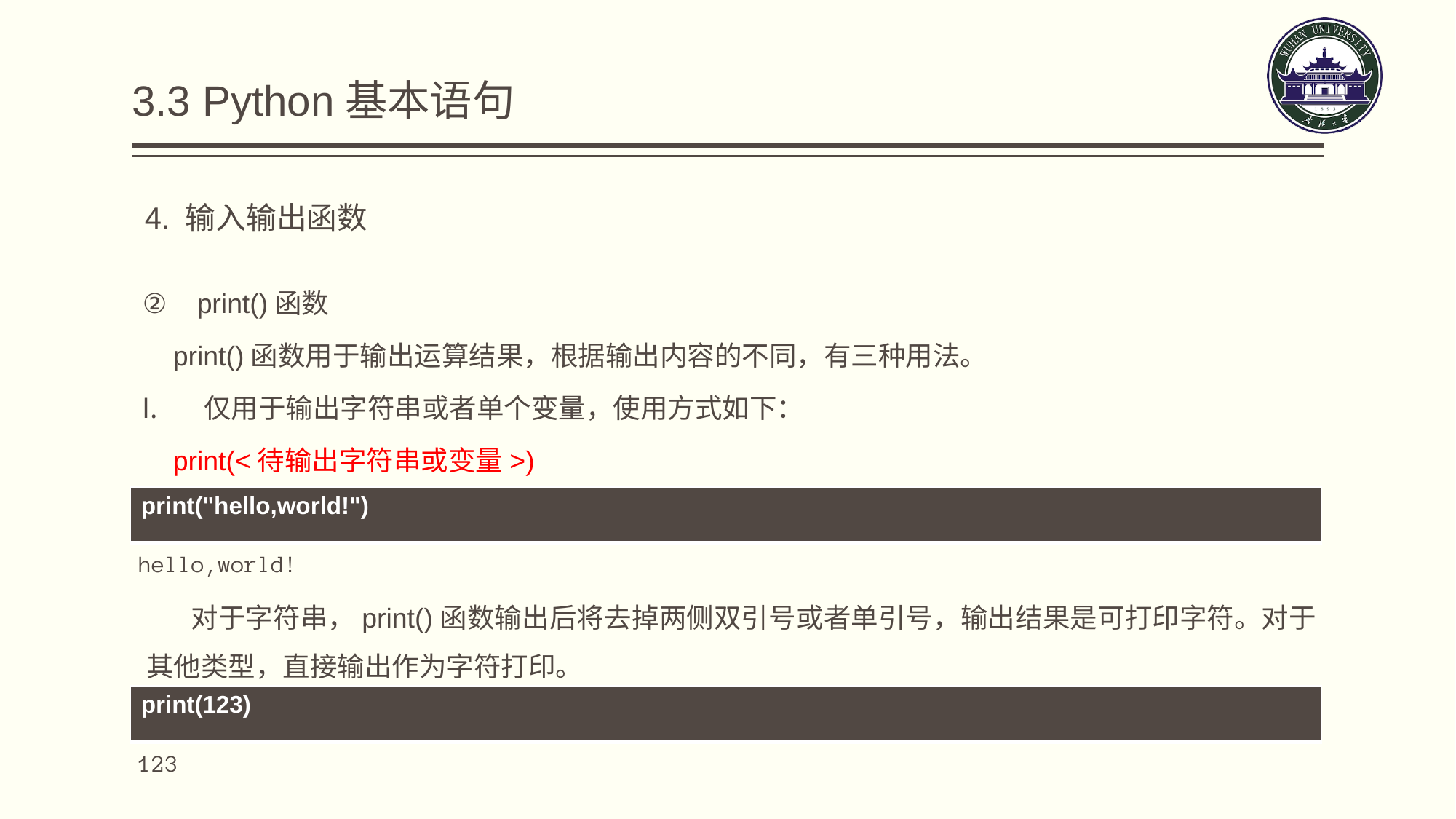

3.3 Python基本语句
4. 输入输出函数
print()函数
    print()函数用于输出运算结果，根据输出内容的不同，有三种用法。
仅用于输出字符串或者单个变量，使用方式如下：
    print(<待输出字符串或变量>)

| print("hello,world!") |
| --- |
hello,world!
      对于字符串，print()函数输出后将去掉两侧双引号或者单引号，输出结果是可打印字符。对于其他类型，直接输出作为字符打印。
| print(123) |
| --- |
123